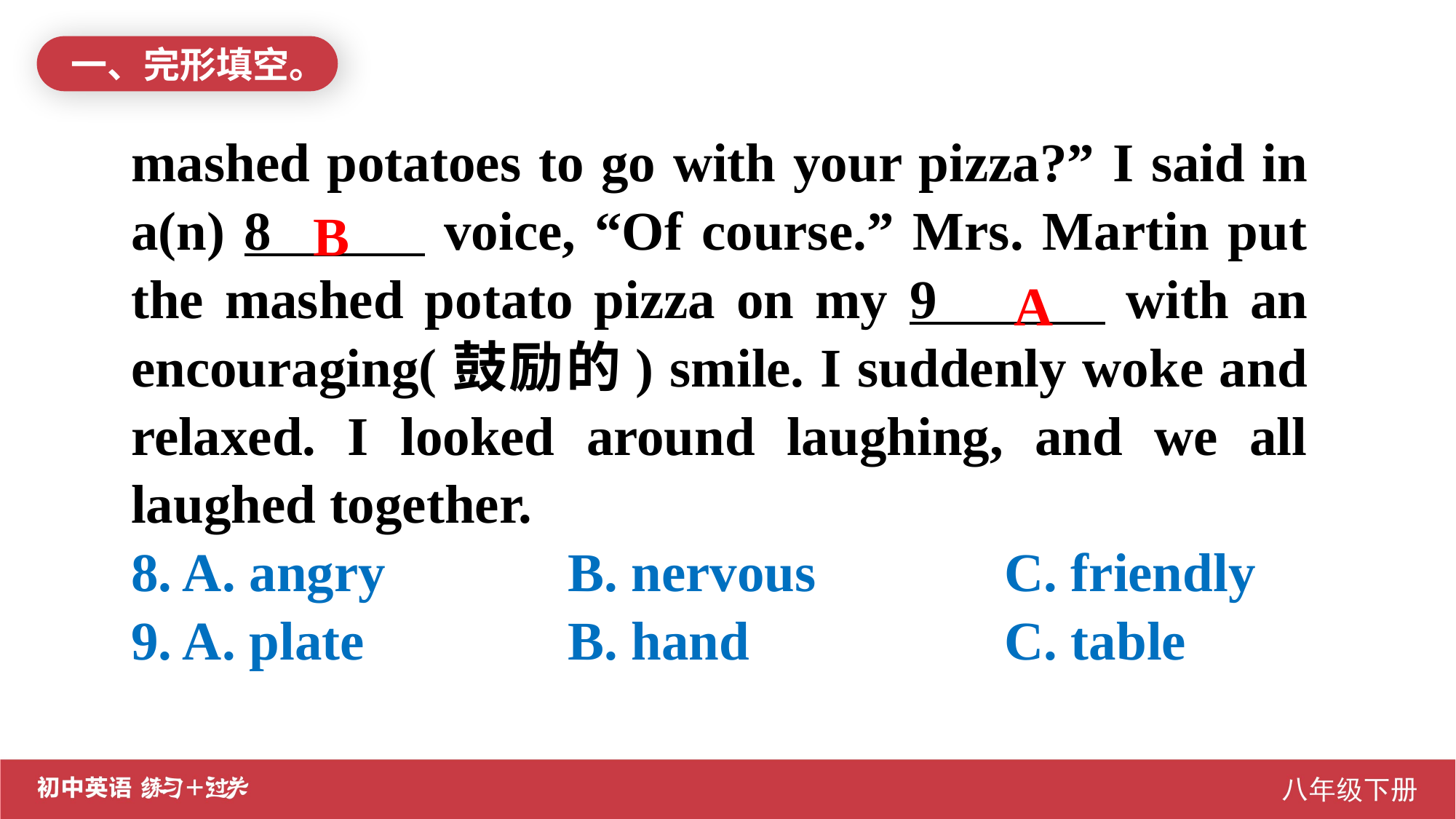

一、完形填空。
mashed potatoes to go with your pizza?” I said in a(n) 8         voice, “Of course.” Mrs. Martin put the mashed potato pizza on my 9         with an encouraging(鼓励的) smile. I suddenly woke and relaxed. I looked around laughing, and we all laughed together.
8. A. angry    		B. nervous       	C. friendly
9. A. plate       	B. hand             	C. table
B
A